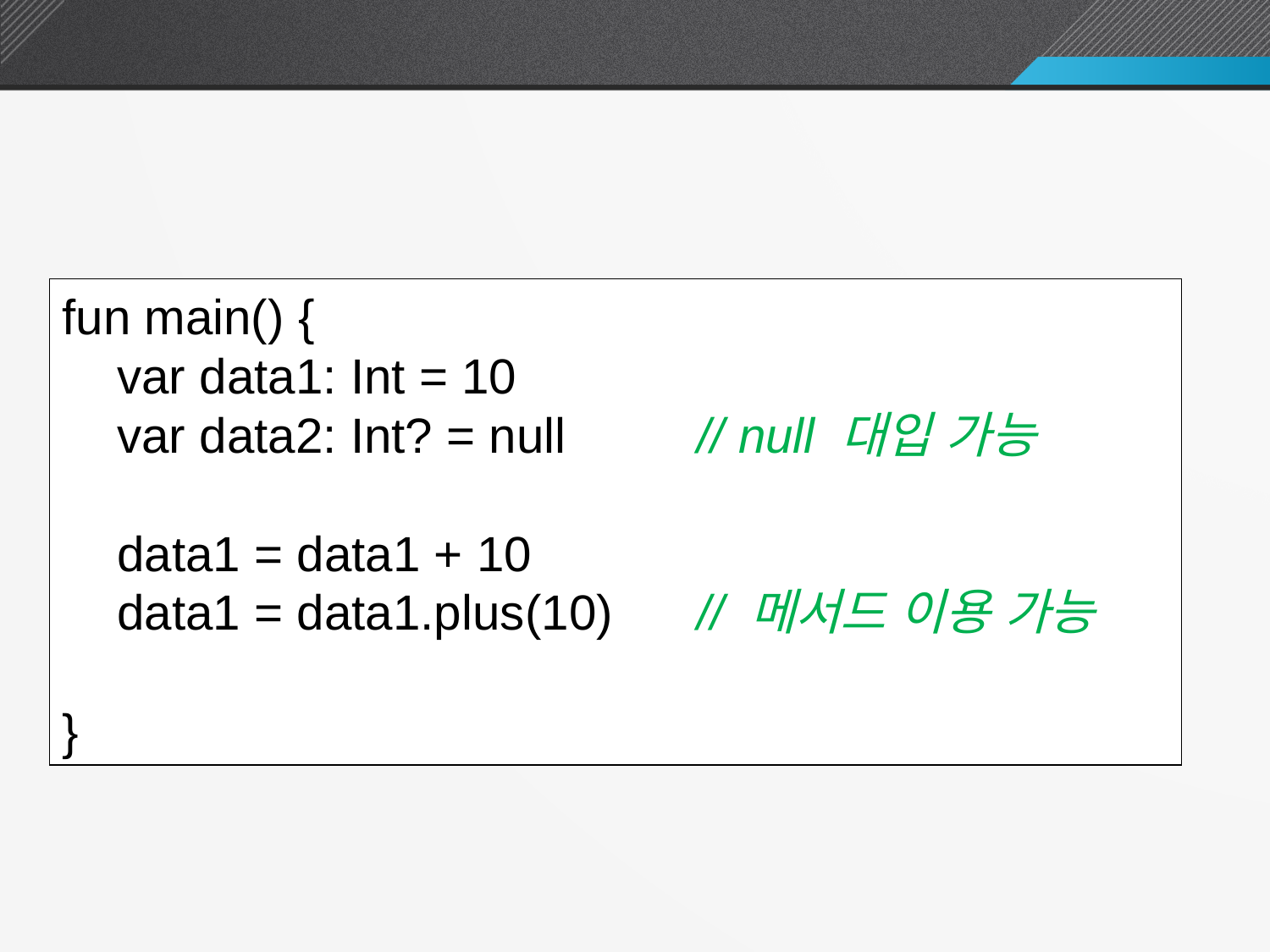

객체 데이터타입 이란?
fun main() {
    var data1: Int = 10
    var data2: Int? = null 	// null 대입 가능

    data1 = data1 + 10
    data1 = data1.plus(10)	// 메서드 이용 가능

}